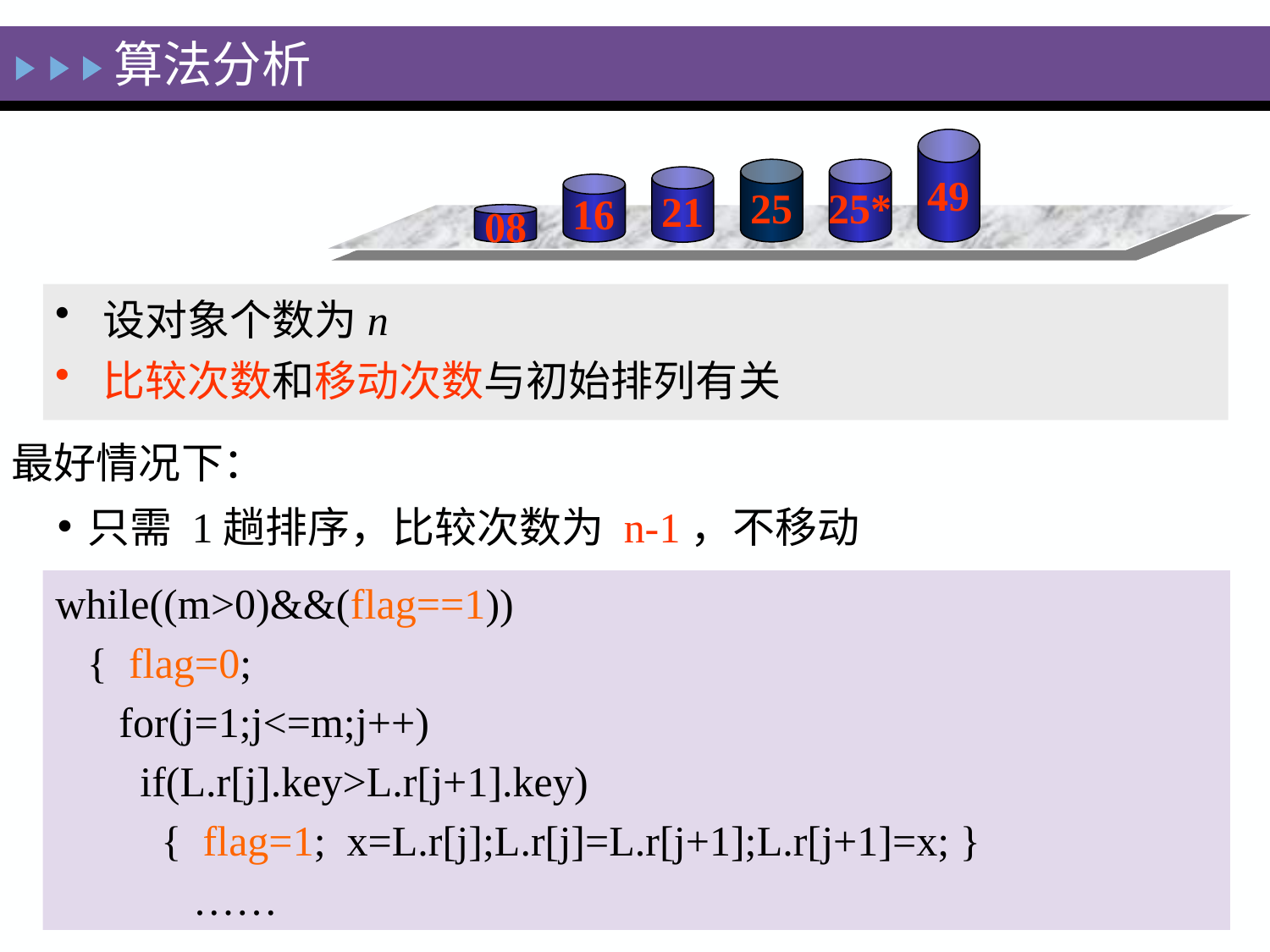

算法分析
49
25
25*
21
16

08
设对象个数为n
比较次数和移动次数与初始排列有关
最好情况下：
只需 1趟排序，比较次数为 n-1，不移动
while((m>0)&&(flag==1))
   {  flag=0;
      for(j=1;j<=m;j++)
        if(L.r[j].key>L.r[j+1].key)
          {  flag=1;  x=L.r[j];L.r[j]=L.r[j+1];L.r[j+1]=x; }
             ……